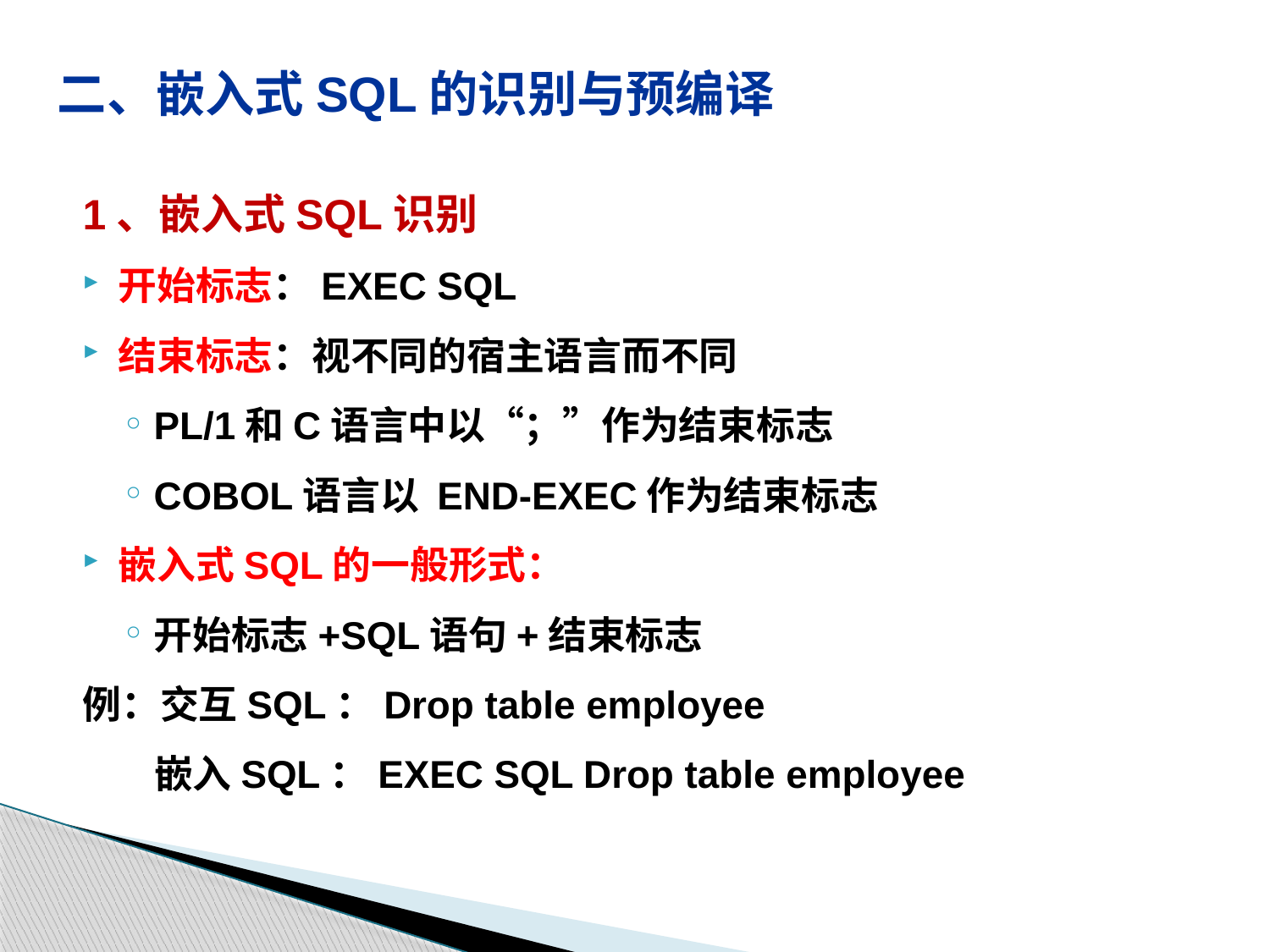

# 二、嵌入式SQL的识别与预编译
1、嵌入式SQL识别
开始标志：EXEC SQL
结束标志：视不同的宿主语言而不同
PL/1和C语言中以“；”作为结束标志
COBOL语言以 END-EXEC作为结束标志
嵌入式SQL的一般形式：
开始标志+SQL语句+结束标志
例：交互SQL：Drop table employee
       嵌入SQL：EXEC SQL Drop table employee